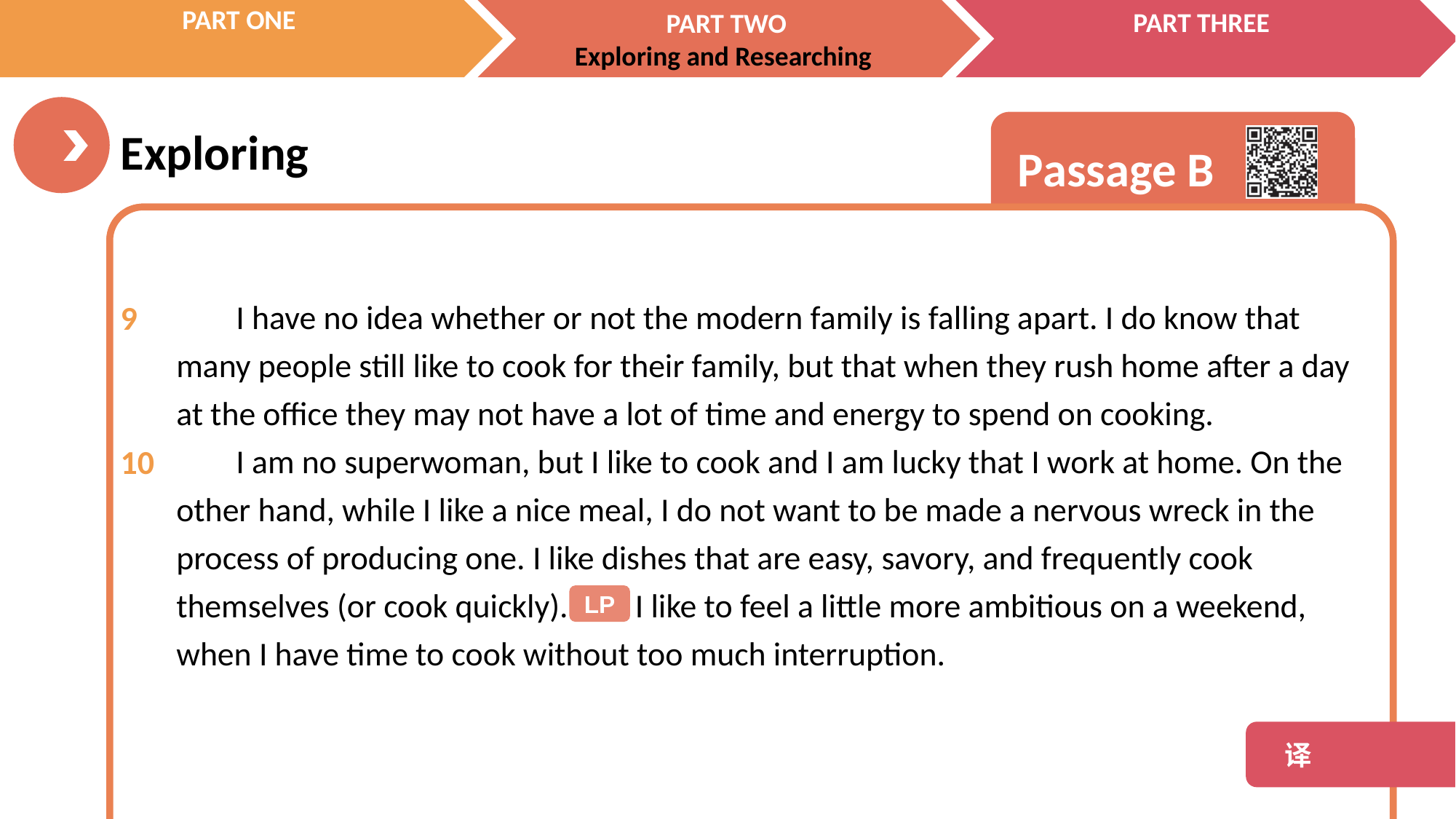

I have no idea whether or not the modern family is falling apart. I do know that many people still like to cook for their family, but that when they rush home after a day at the office they may not have a lot of time and energy to spend on cooking.
        I am no superwoman, but I like to cook and I am lucky that I work at home. On the other hand, while I like a nice meal, I do not want to be made a nervous wreck in the process of producing one. I like dishes that are easy, savory, and frequently cook themselves (or cook quickly).         I like to feel a little more ambitious on a weekend, when I have time to cook without too much interruption.
9

10

LP
   译